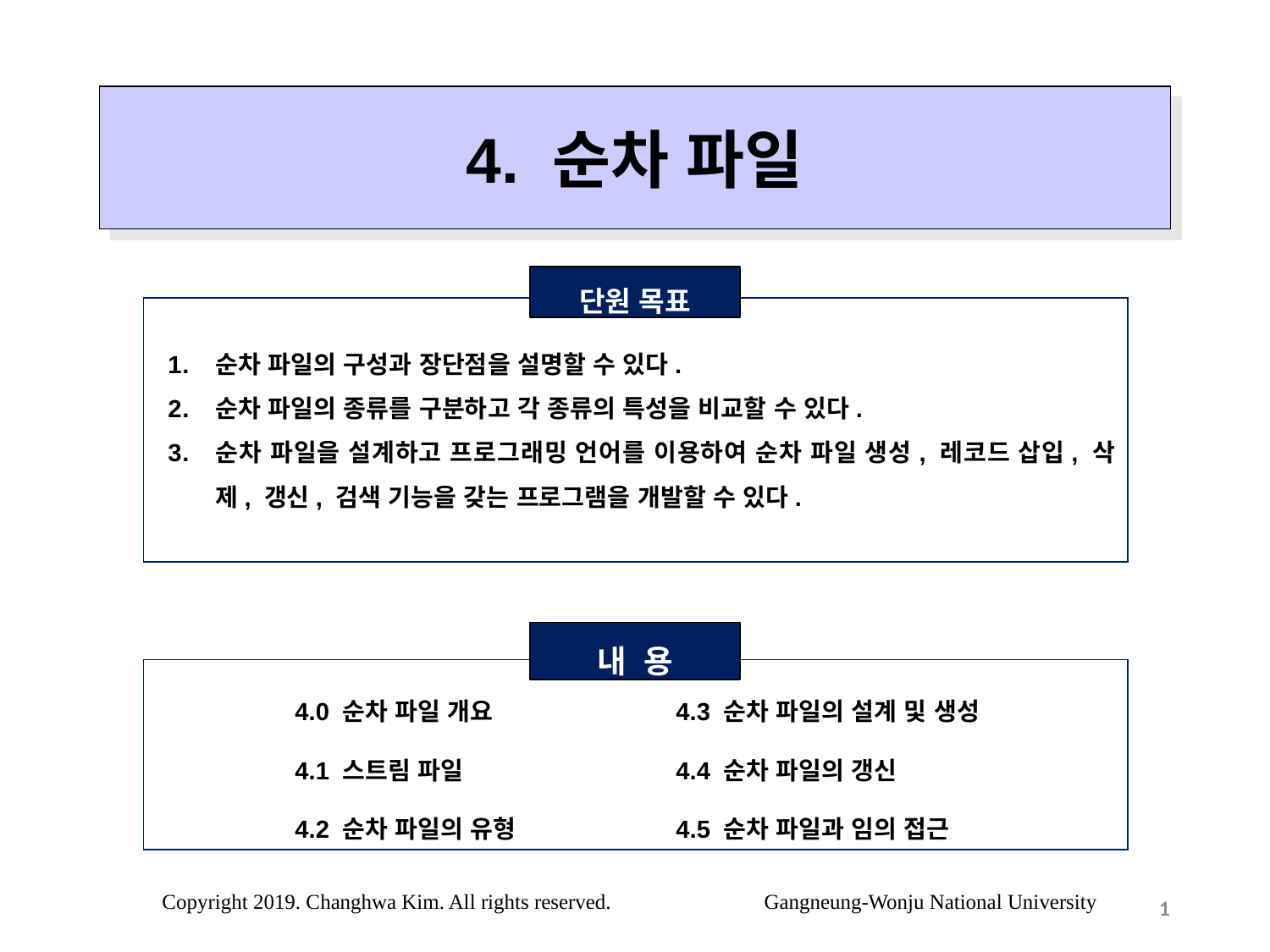

4. 순차 파일
단원 목표

순차 파일의 구성과 장단점을 설명할 수 있다.
순차 파일의 종류를 구분하고 각 종류의 특성을 비교할 수 있다.
순차 파일을 설계하고 프로그래밍 언어를 이용하여 순차 파일 생성, 레코드 삽입, 삭제, 갱신, 검색 기능을 갖는 프로그램을 개발할 수 있다.

내  용
	4.0 순차 파일 개요		4.3 순차 파일의 설계 및 생성
	4.1 스트림 파일		4.4 순차 파일의 갱신
	4.2 순차 파일의 유형		4.5 순차 파일과 임의 접근
Copyright 2019. Changhwa Kim. All rights reserved.                             Gangneung-Wonju National University
1